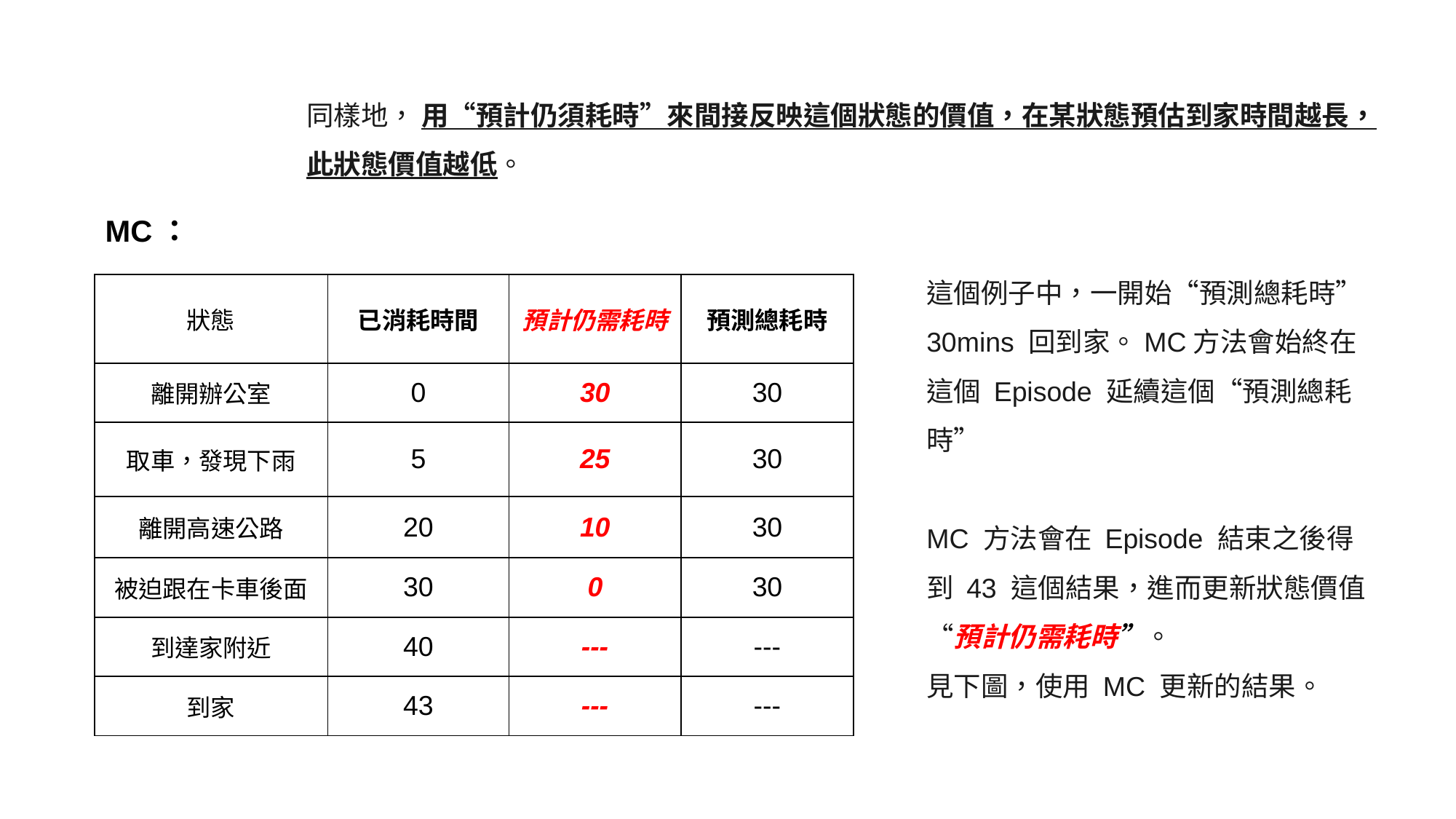

同樣地， 用“預計仍須耗時”來間接反映這個狀態的價值，在某狀態預估到家時間越長，此狀態價值越低。
MC：
這個例子中，一開始“預測總耗時” 30mins 回到家。MC方法會始終在這個 Episode 延續這個“預測總耗時”

MC 方法會在 Episode 結束之後得到 43 這個結果，進而更新狀態價值“預計仍需耗時”。
見下圖，使用 MC 更新的結果。
| 狀態 | 已消耗時間 | 預計仍需耗時 | 預測總耗時 |
| --- | --- | --- | --- |
| 離開辦公室 | 0 | 30 | 30 |
| 取車，發現下雨 | 5 | 25 | 30 |
| 離開高速公路 | 20 | 10 | 30 |
| 被迫跟在卡車後面 | 30 | 0 | 30 |
| 到達家附近 | 40 | --- | --- |
| 到家 | 43 | --- | --- |